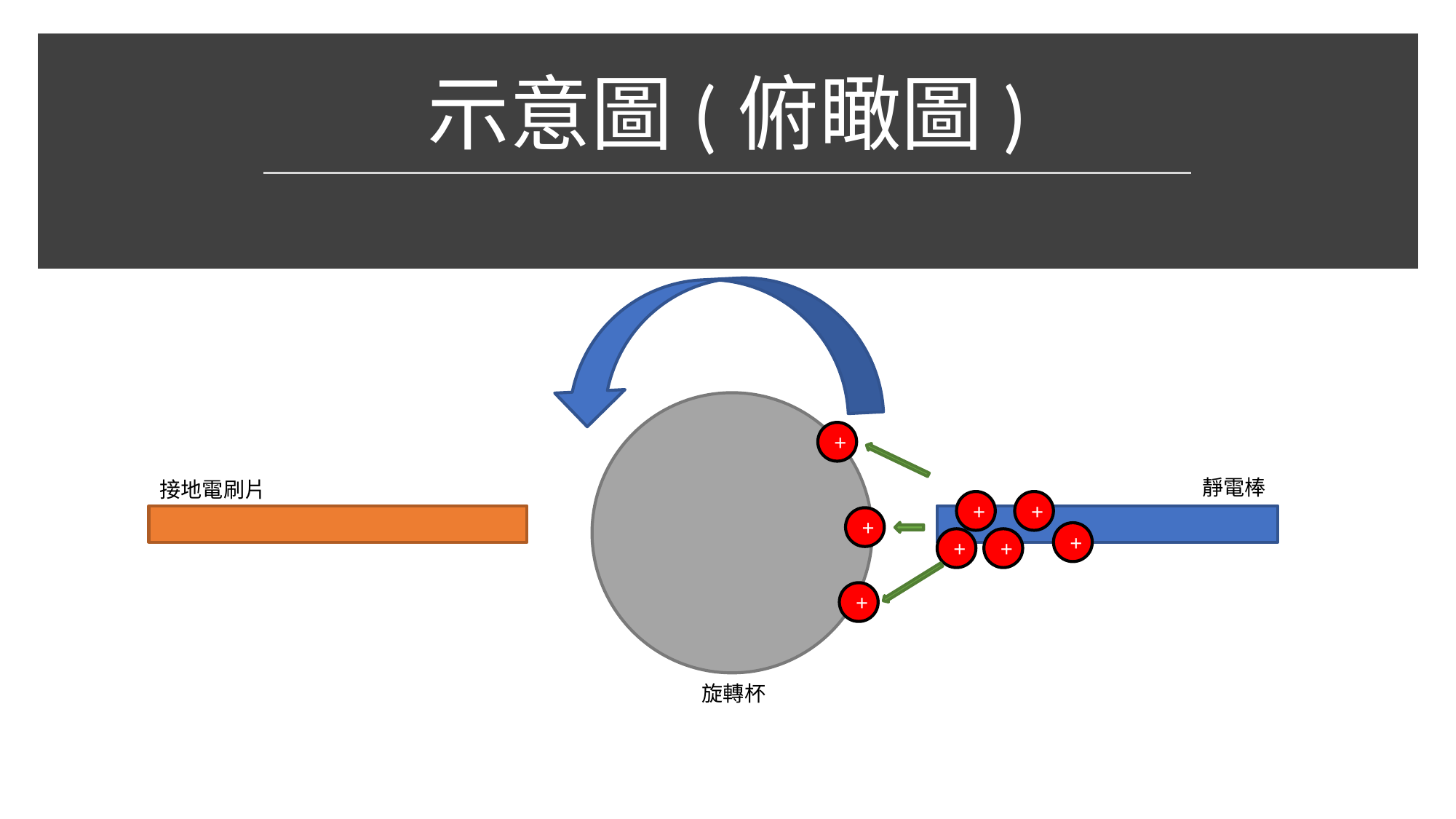

# 示意圖(俯瞰圖)

+

靜電棒
接地電刷片
+
+

+

+
+
+

+
旋轉杯